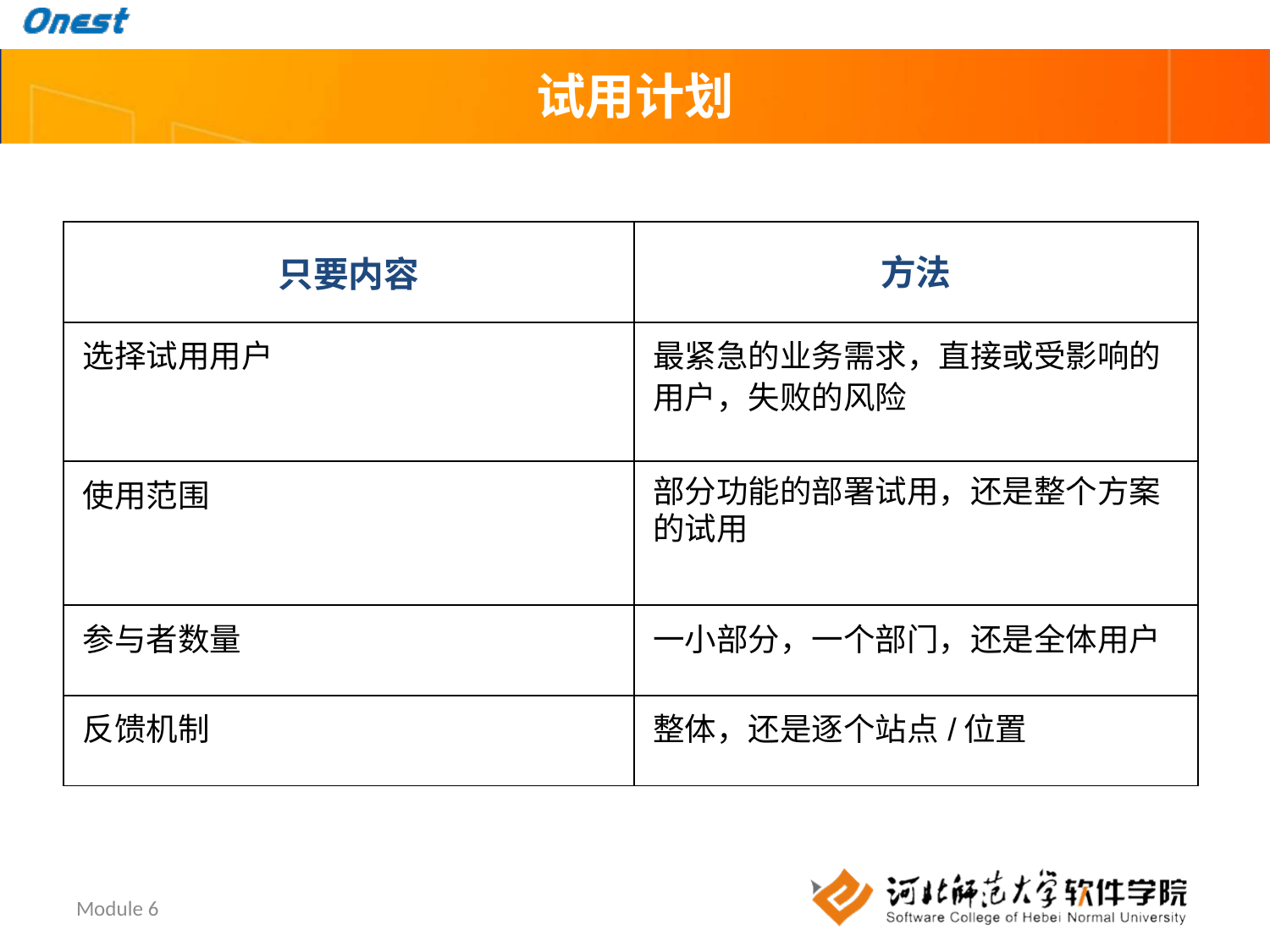

# 试用计划
| 只要内容 | 方法 |
| --- | --- |
| 选择试用用户 | 最紧急的业务需求，直接或受影响的用户，失败的风险 |
| 使用范围 | 部分功能的部署试用，还是整个方案的试用 |
| 参与者数量 | 一小部分，一个部门，还是全体用户 |
| 反馈机制 | 整体，还是逐个站点/位置 |
Module 6